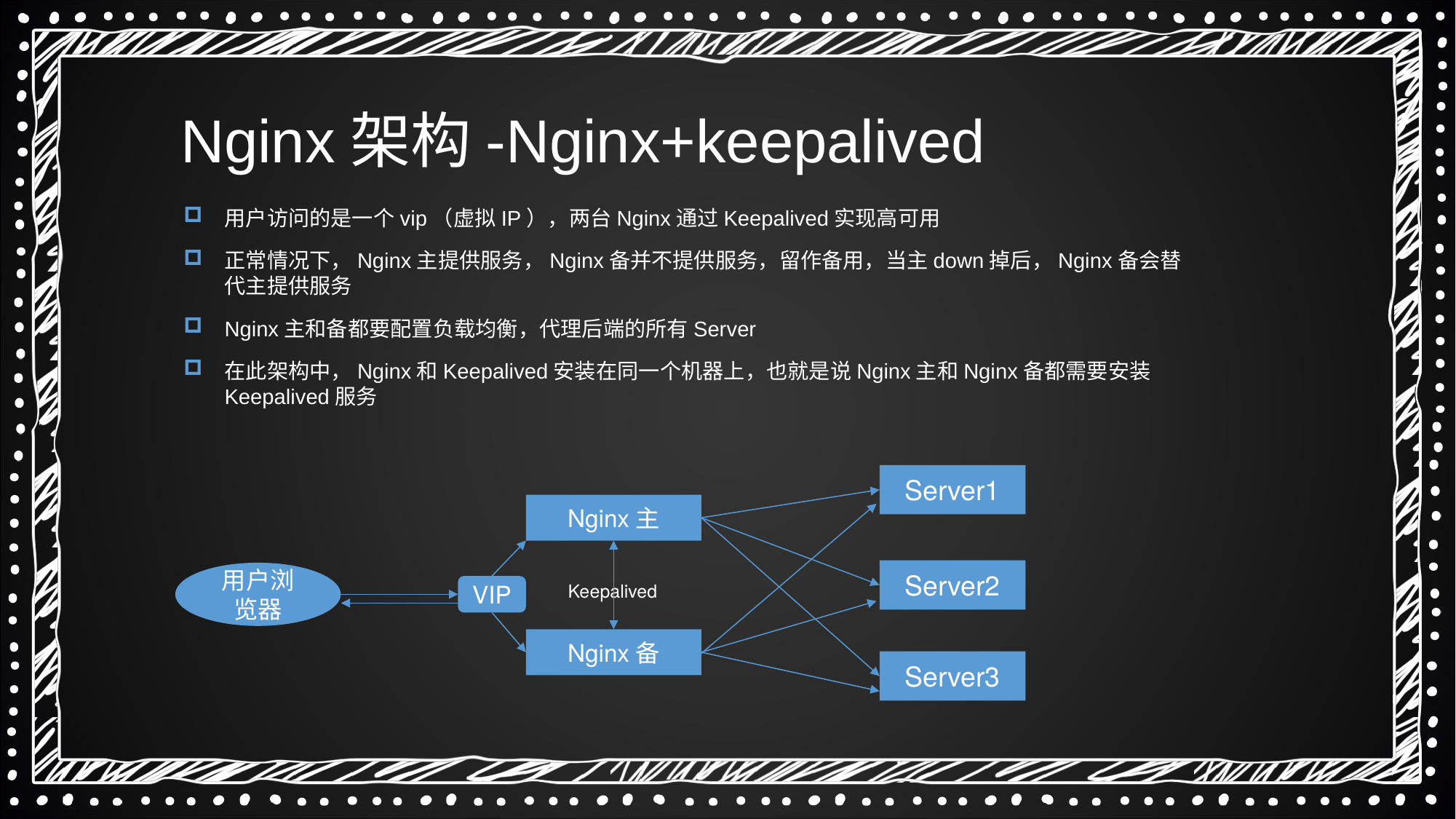

Nginx架构-Nginx+keepalived
用户访问的是一个vip（虚拟IP），两台Nginx通过Keepalived实现高可用
正常情况下，Nginx主提供服务，Nginx备并不提供服务，留作备用，当主down掉后，Nginx备会替代主提供服务
Nginx主和备都要配置负载均衡，代理后端的所有Server
在此架构中，Nginx和Keepalived安装在同一个机器上，也就是说Nginx主和Nginx备都需要安装Keepalived服务
Server1
Nginx主
Server2
用户浏览器
Keepalived
VIP
Nginx备
Server3